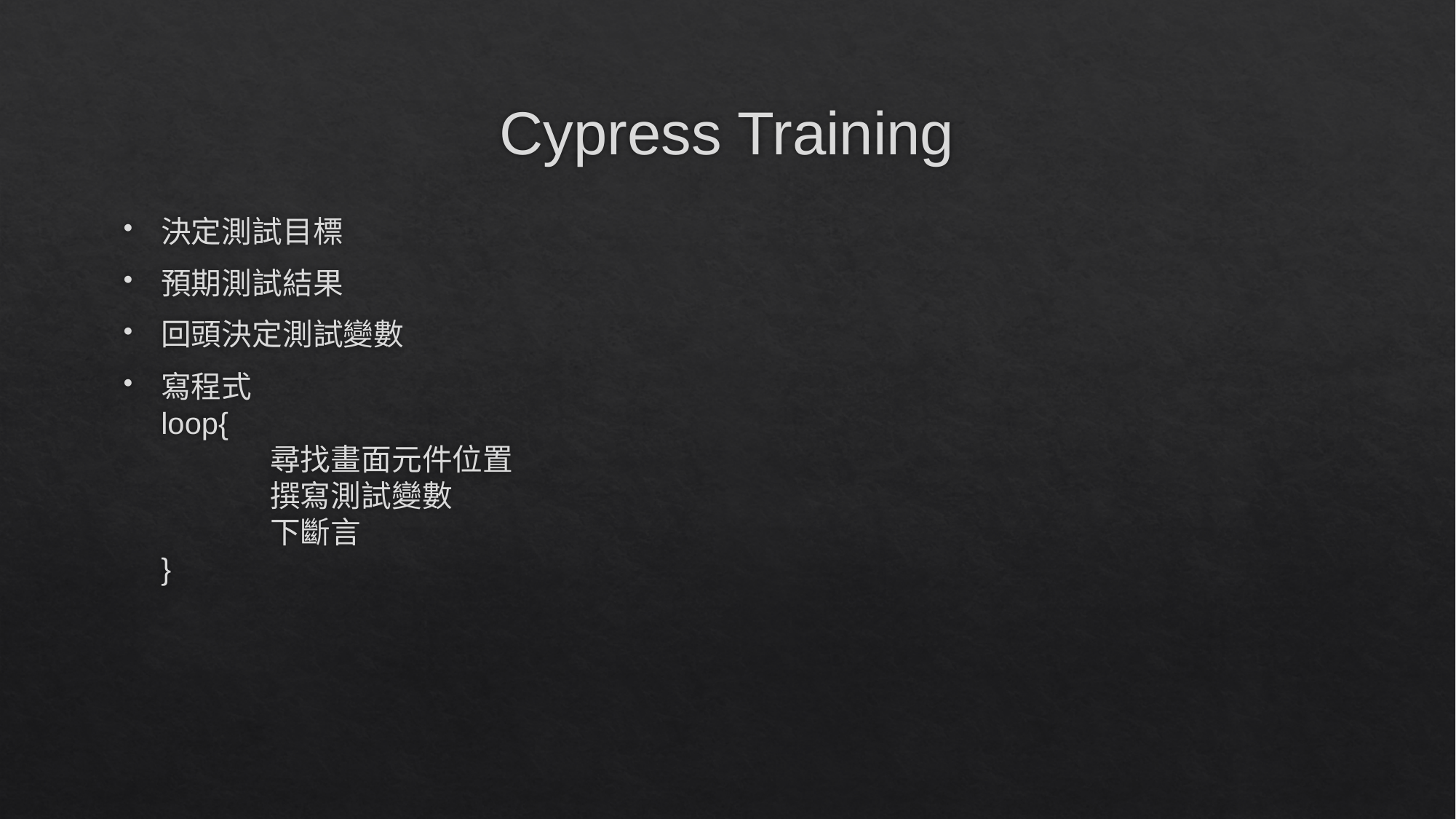

# Cypress Training
決定測試目標
預期測試結果
回頭決定測試變數
寫程式
loop{
	尋找畫面元件位置
	撰寫測試變數
	下斷言
}